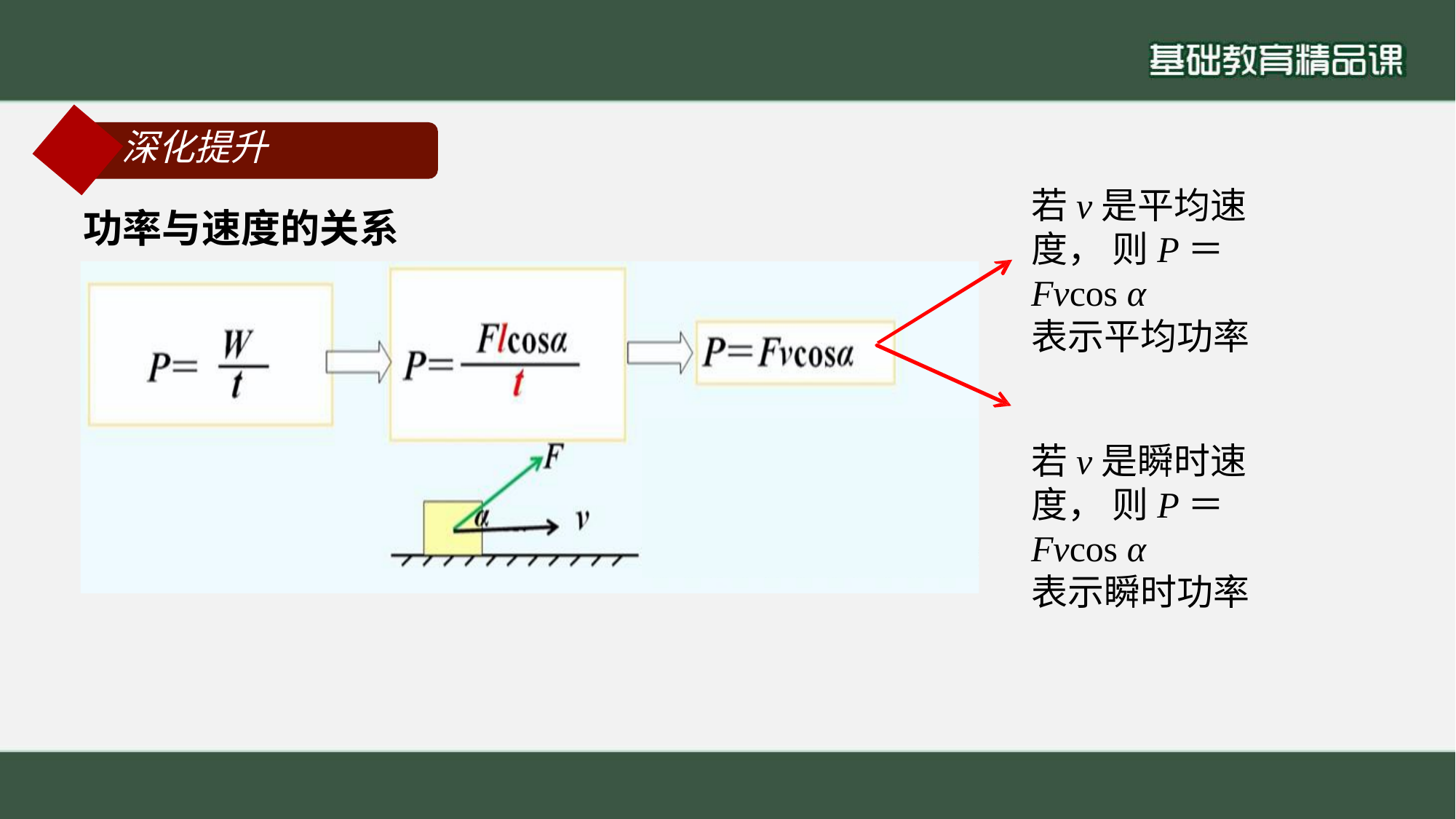

# 深化提升
若v是平均速度， 则P＝Fvcos α
表示平均功率

若v是瞬时速度， 则P＝Fvcos α
表示瞬时功率
功率与速度的关系